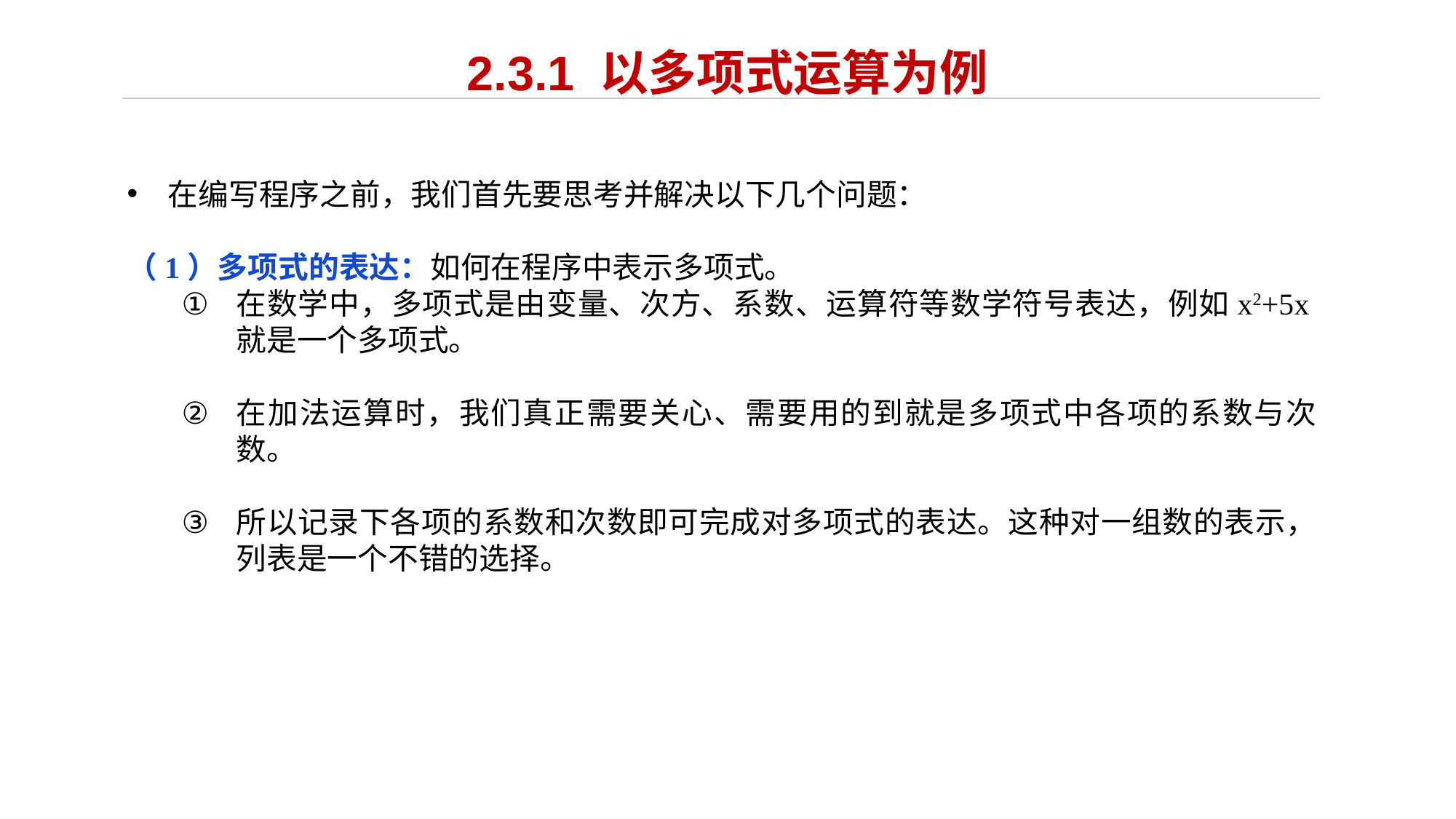

# 2.3.1 以多项式运算为例

在编写程序之前，我们首先要思考并解决以下几个问题：

（1）多项式的表达：如何在程序中表示多项式。
在数学中，多项式是由变量、次方、系数、运算符等数学符号表达，例如x2+5x就是一个多项式。

在加法运算时，我们真正需要关心、需要用的到就是多项式中各项的系数与次数。

所以记录下各项的系数和次数即可完成对多项式的表达。这种对一组数的表示，列表是一个不错的选择。